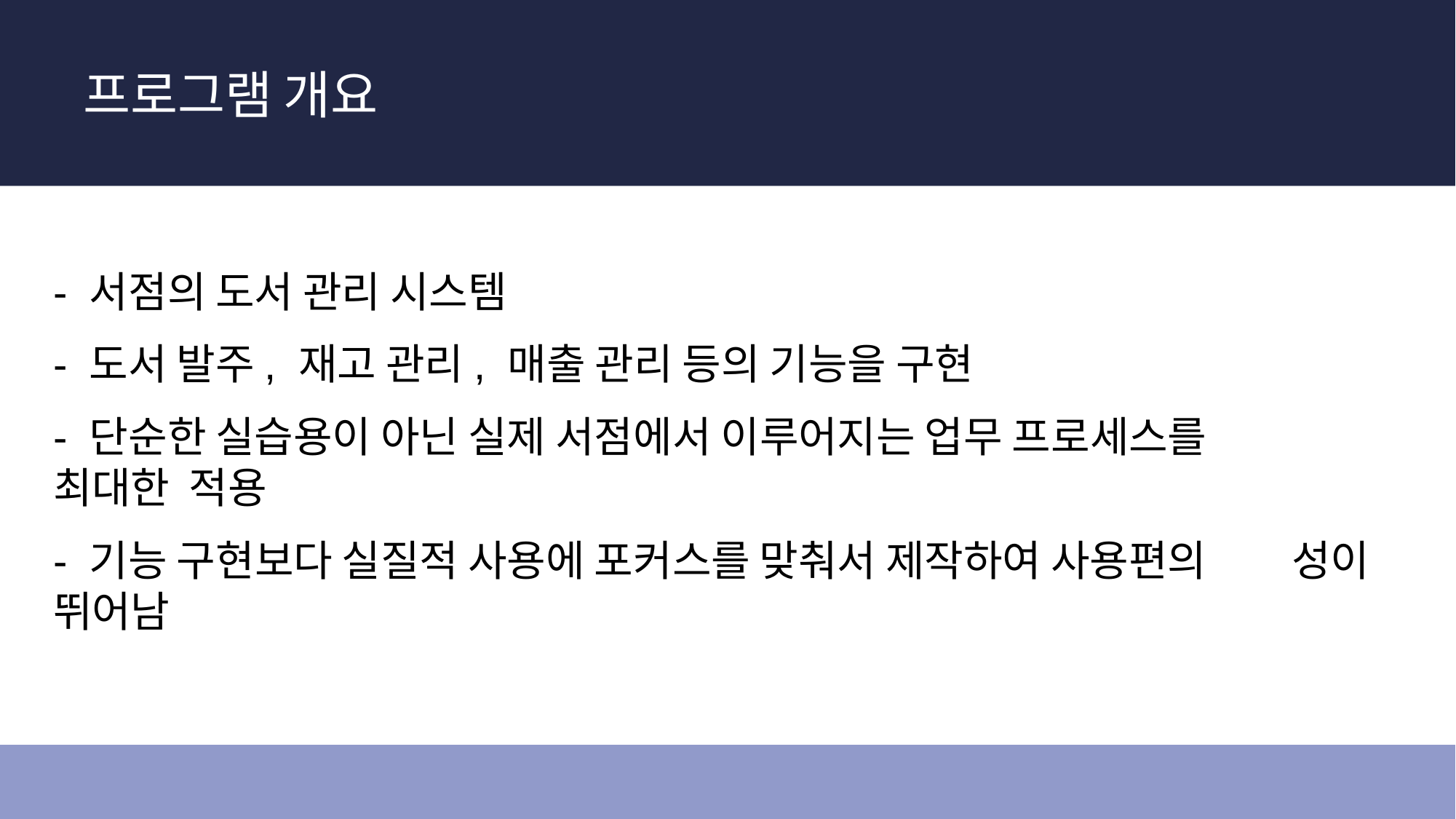

프로그램 개요
- 서점의 도서 관리 시스템

- 도서 발주, 재고 관리, 매출 관리 등의 기능을 구현

- 단순한 실습용이 아닌 실제 서점에서 이루어지는 업무 프로세스를 　최대한  적용

- 기능 구현보다 실질적 사용에 포커스를 맞춰서 제작하여 사용편의　　성이 뛰어남